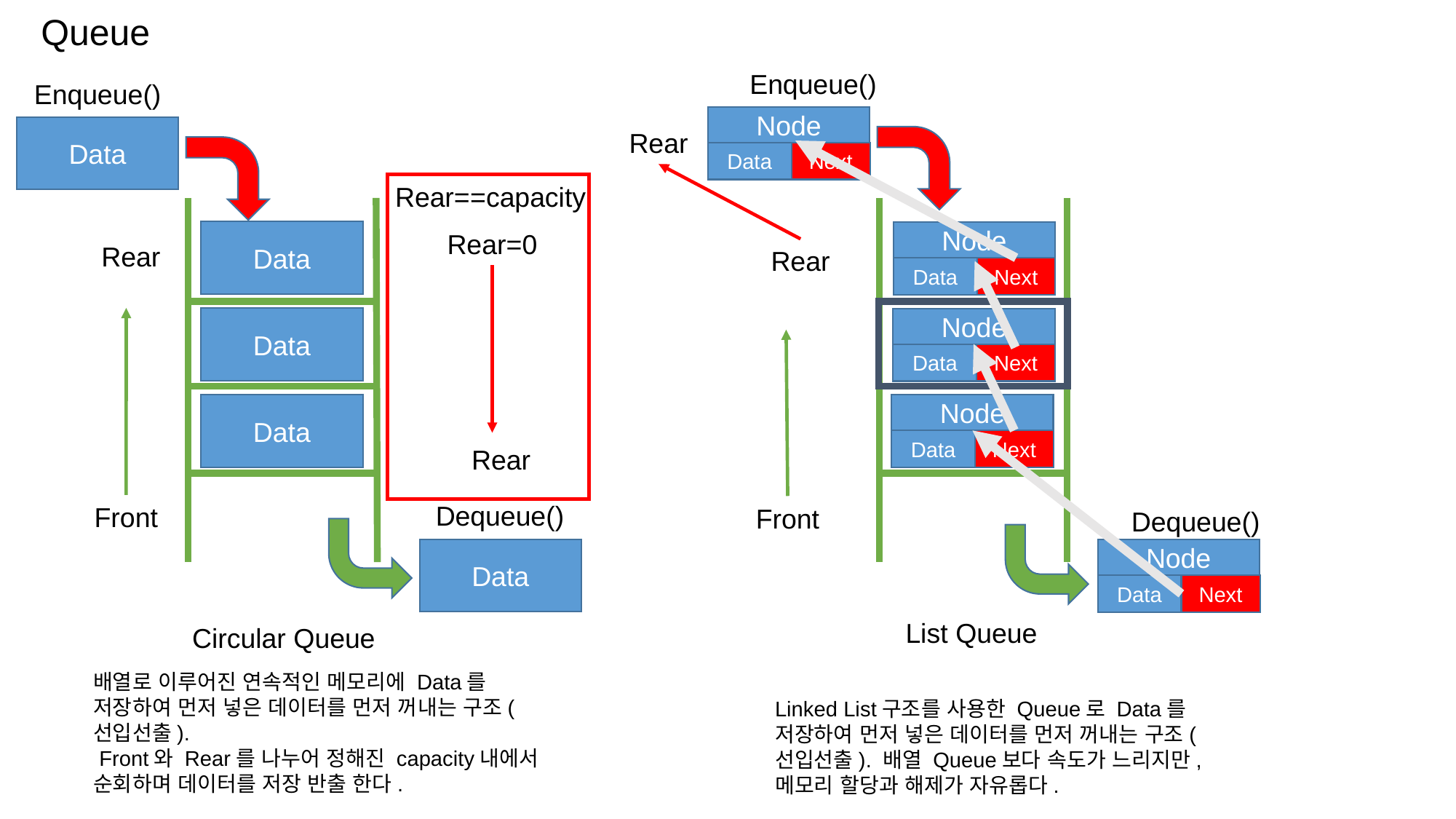

Queue
Enqueue()
Enqueue()
Node
Data
Next
Data
Rear

Rear==capacity

Data
Rear=0
Node
Data
Next
Rear
Rear

Data
Node
Data
Next
Data
Node
Data
Next
Rear
Dequeue()
Front
Front
Dequeue()

Node
Data
Next
Data
List Queue
Circular Queue
배열로 이루어진 연속적인 메모리에 Data를 저장하여 먼저 넣은 데이터를 먼저 꺼내는 구조(선입선출).
 Front와 Rear를 나누어 정해진 capacity내에서 순회하며 데이터를 저장 반출 한다.
Linked List구조를 사용한 Queue로 Data를 저장하여 먼저 넣은 데이터를 먼저 꺼내는 구조(선입선출). 배열 Queue보다 속도가 느리지만, 메모리 할당과 해제가 자유롭다.